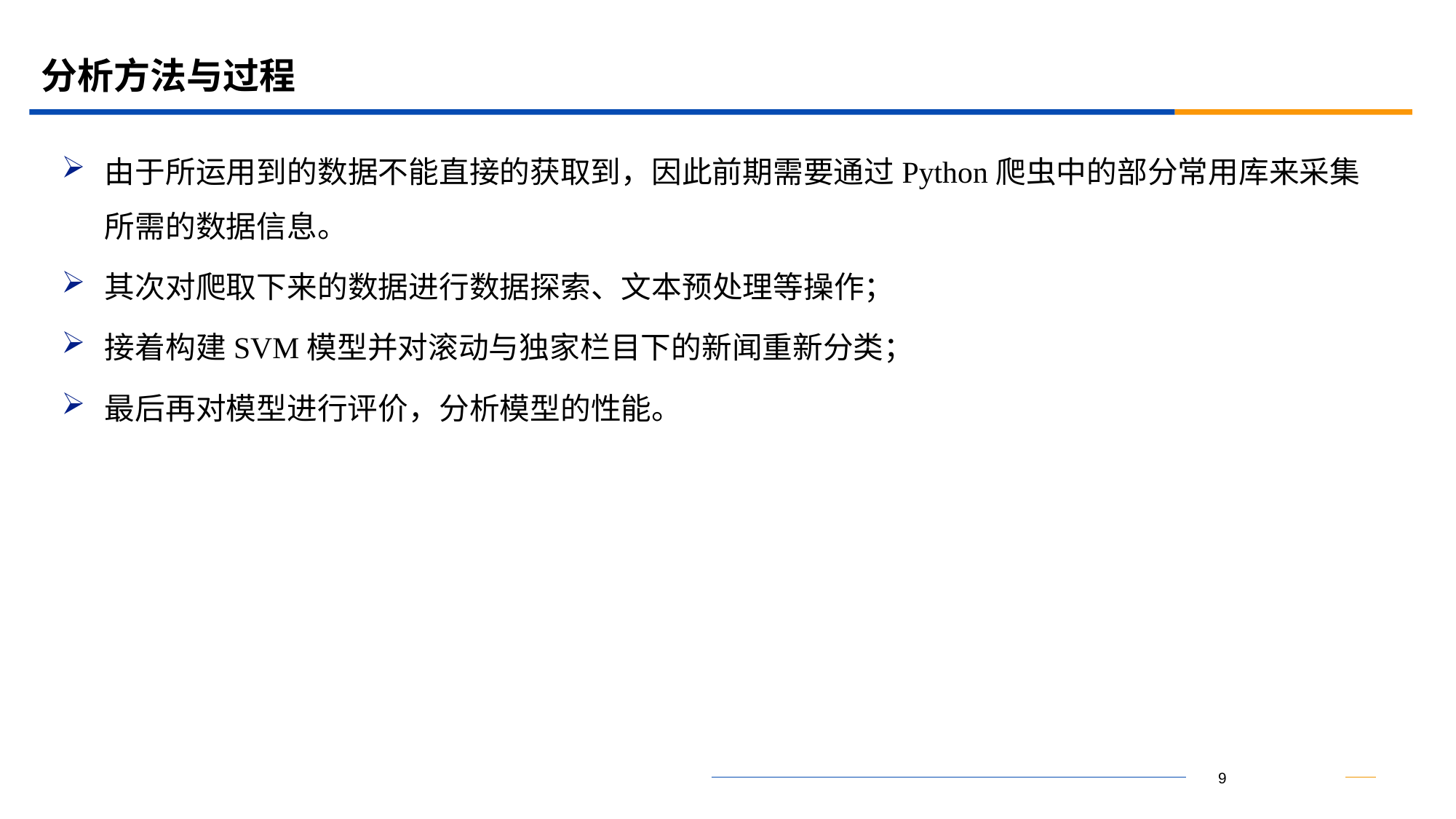

# 分析方法与过程
由于所运用到的数据不能直接的获取到，因此前期需要通过Python爬虫中的部分常用库来采集所需的数据信息。
其次对爬取下来的数据进行数据探索、文本预处理等操作；
接着构建SVM模型并对滚动与独家栏目下的新闻重新分类；
最后再对模型进行评价，分析模型的性能。